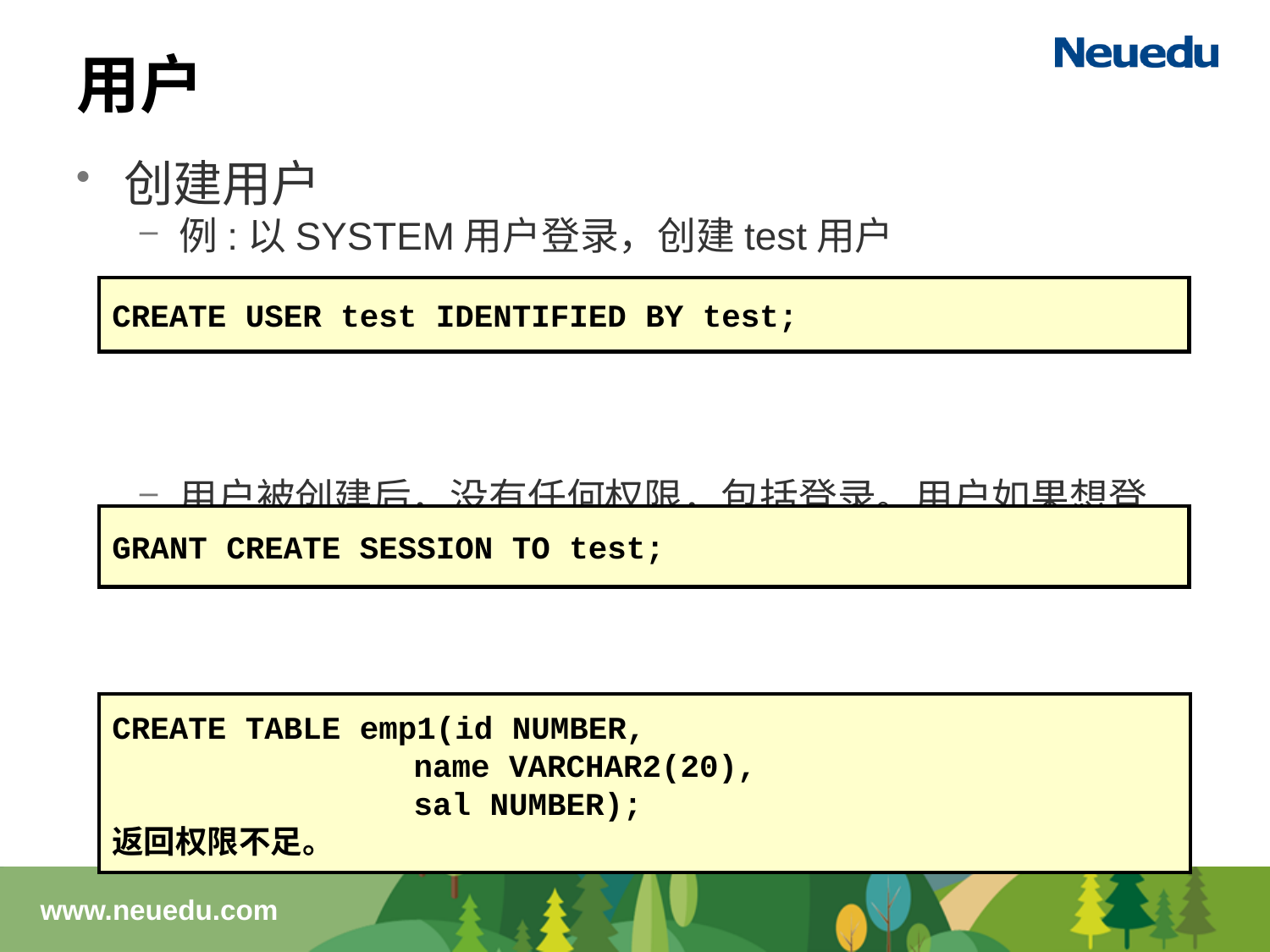

# 用户
创建用户
例:以SYSTEM用户登录，创建test用户

用户被创建后，没有任何权限，包括登录。用户如果想登录，至少需要有“CREATE SESSION”的权限

例：以test用户身份建表

CREATE USER test IDENTIFIED BY test;
GRANT CREATE SESSION TO test;
CREATE TABLE emp1(id NUMBER,
			name VARCHAR2(20),
			sal NUMBER);
返回权限不足。